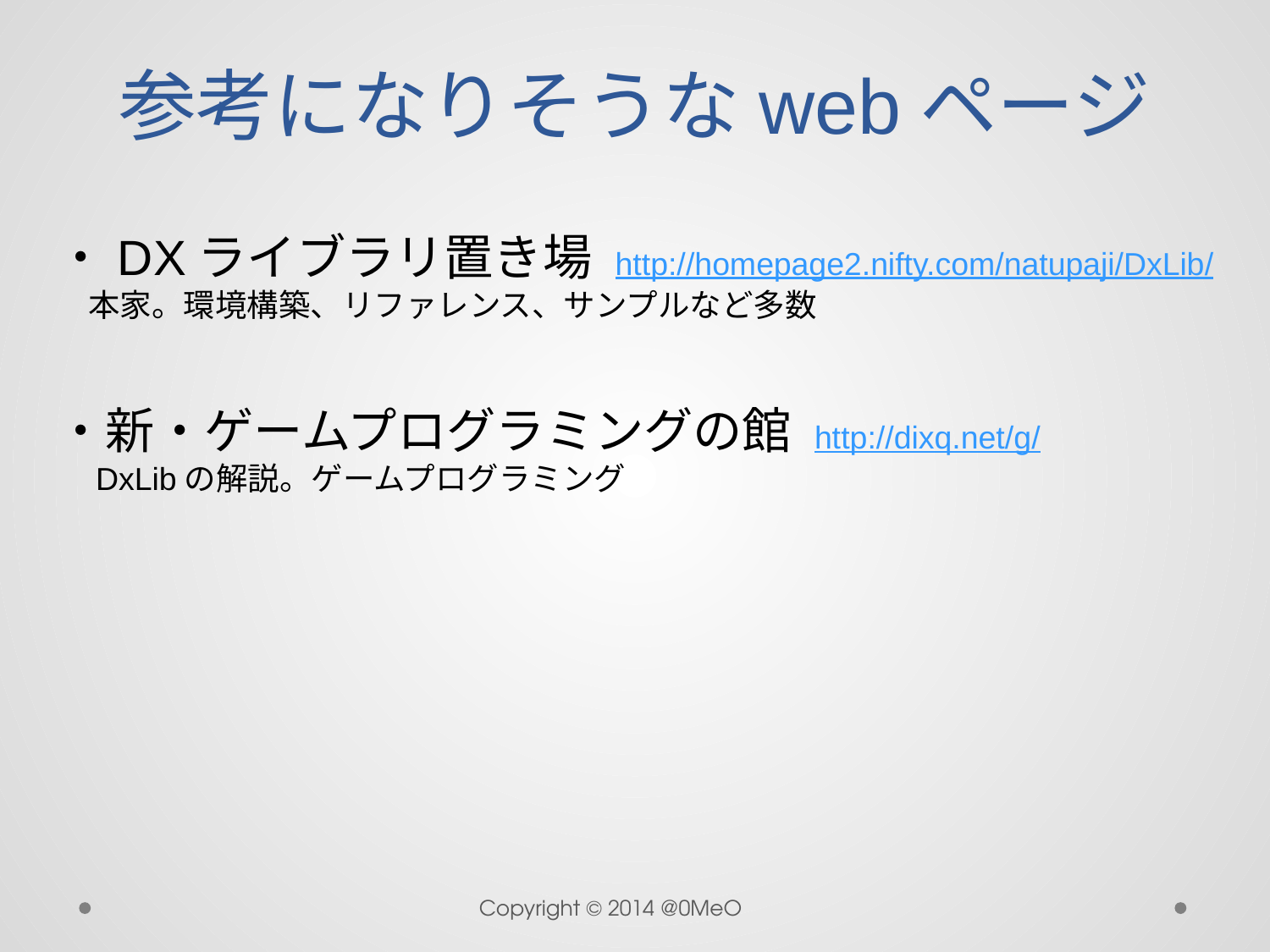

# 参考になりそうなwebページ
・DXライブラリ置き場 http://homepage2.nifty.com/natupaji/DxLib/
　本家。環境構築、リファレンス、サンプルなど多数

・新・ゲームプログラミングの館 http://dixq.net/g/
　DxLibの解説。ゲームプログラミング